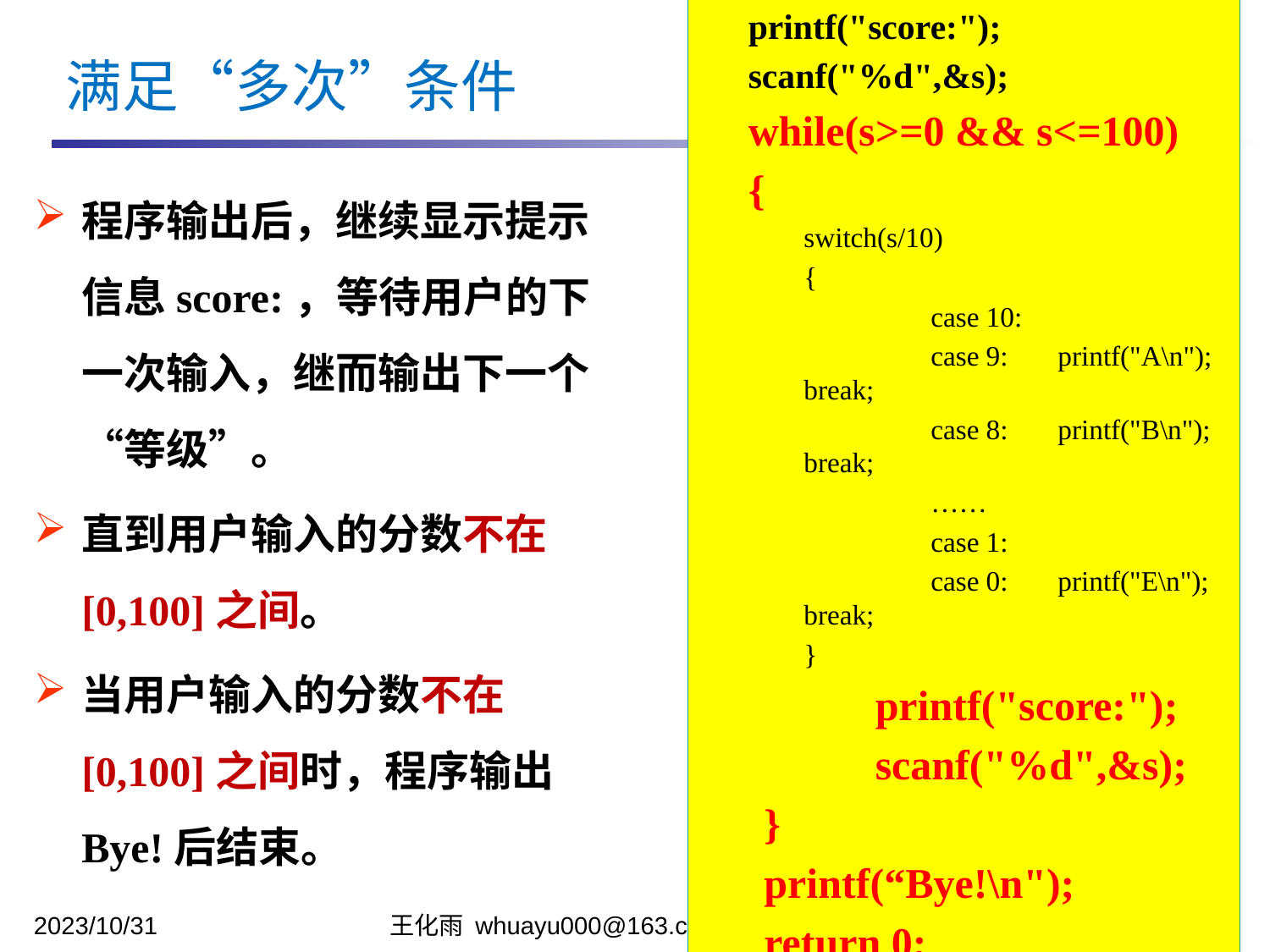

printf("score:");
	scanf("%d",&s);
	while(s>=0 && s<=100)
	{
	switch(s/10)
	{
		case 10:
		case 9: 	printf("A\n"); break;
		case 8: 	printf("B\n"); break;
		……
		case 1:
		case 0: 	printf("E\n"); break;
	}
		printf("score:");
		scanf("%d",&s);
}
printf(“Bye!\n");
return 0;
满足“多次”条件
程序输出后，继续显示提示信息score:，等待用户的下一次输入，继而输出下一个“等级”。
直到用户输入的分数不在[0,100]之间。
当用户输入的分数不在[0,100]之间时，程序输出Bye!后结束。
2023/10/31
王化雨 whuayu000@163.com 13306442222
9/43